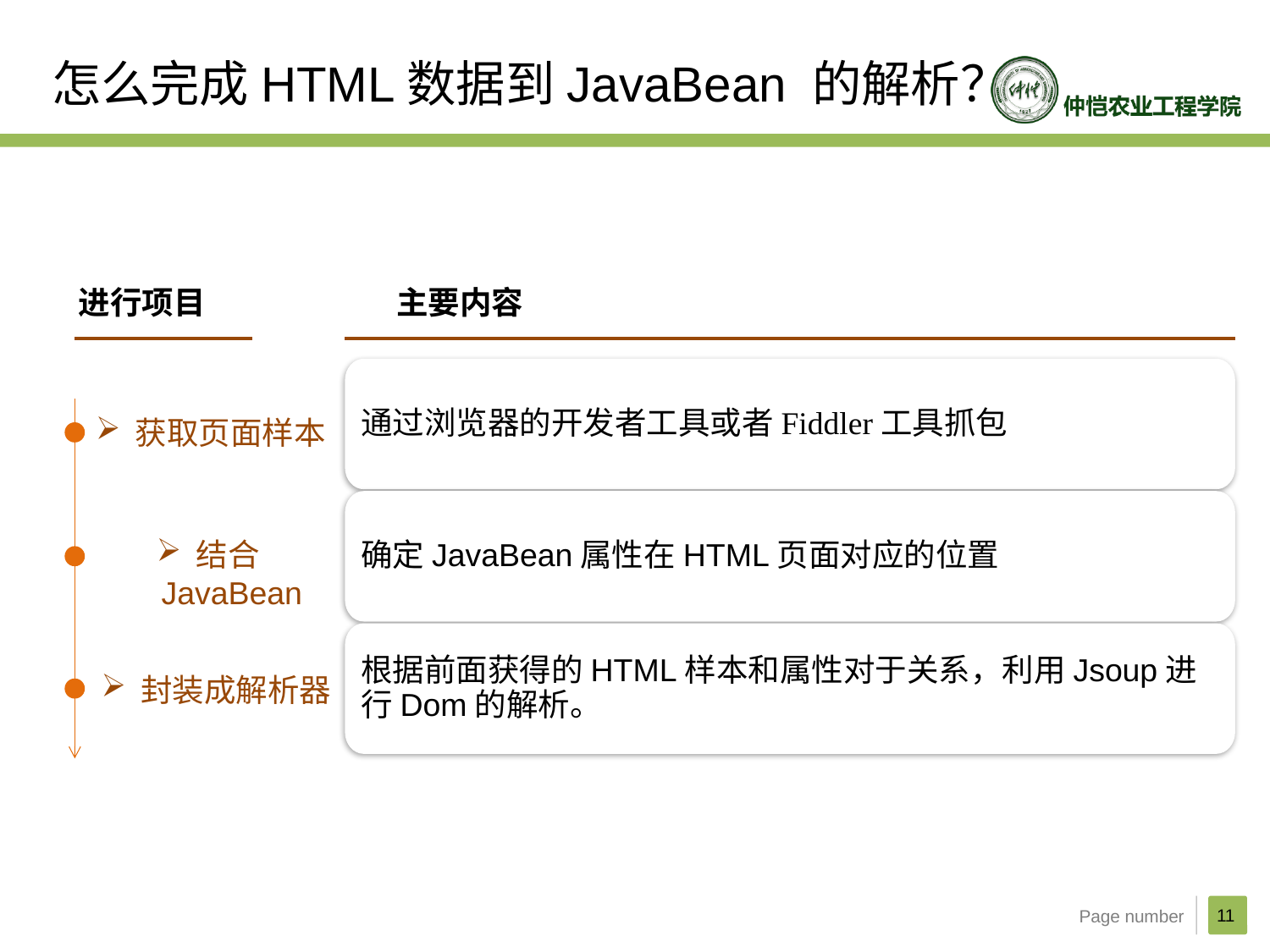

怎么完成HTML数据到JavaBean 的解析？

主要内容
进行项目
通过浏览器的开发者工具或者Fiddler工具抓包
获取页面样本

确定JavaBean属性在HTML页面对应的位置
结合JavaBean

根据前面获得的HTML样本和属性对于关系，利用Jsoup进行Dom的解析。
封装成解析器